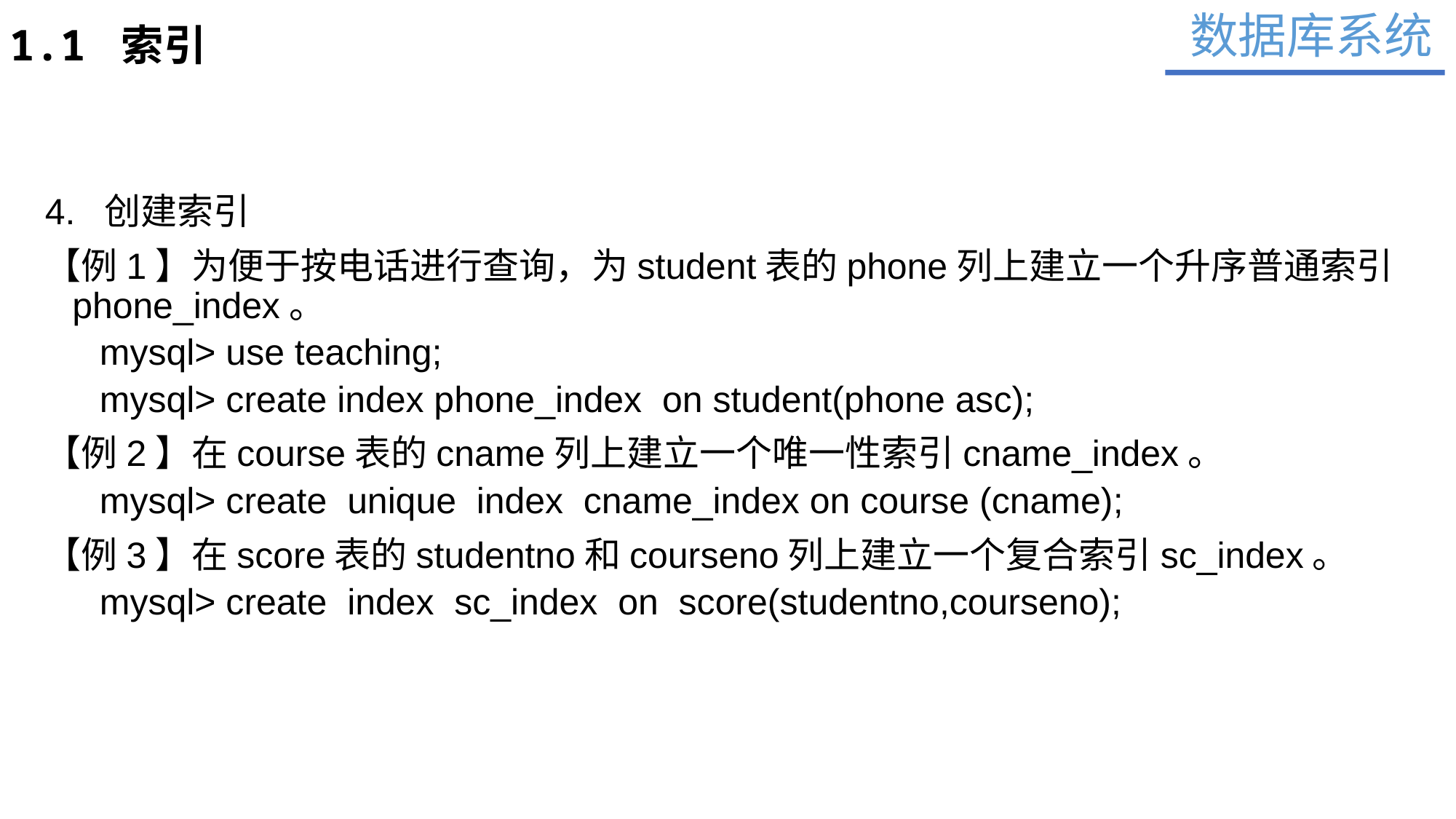

数据库系统
1.1 索引

4.  创建索引
【例1】为便于按电话进行查询，为student表的phone列上建立一个升序普通索引phone_index。
mysql> use teaching;
mysql> create index phone_index  on student(phone asc);
【例2】在course表的cname列上建立一个唯一性索引cname_index。
mysql> create  unique  index  cname_index on course (cname);
【例3】在score表的studentno和courseno列上建立一个复合索引sc_index。
mysql> create  index  sc_index  on  score(studentno,courseno);